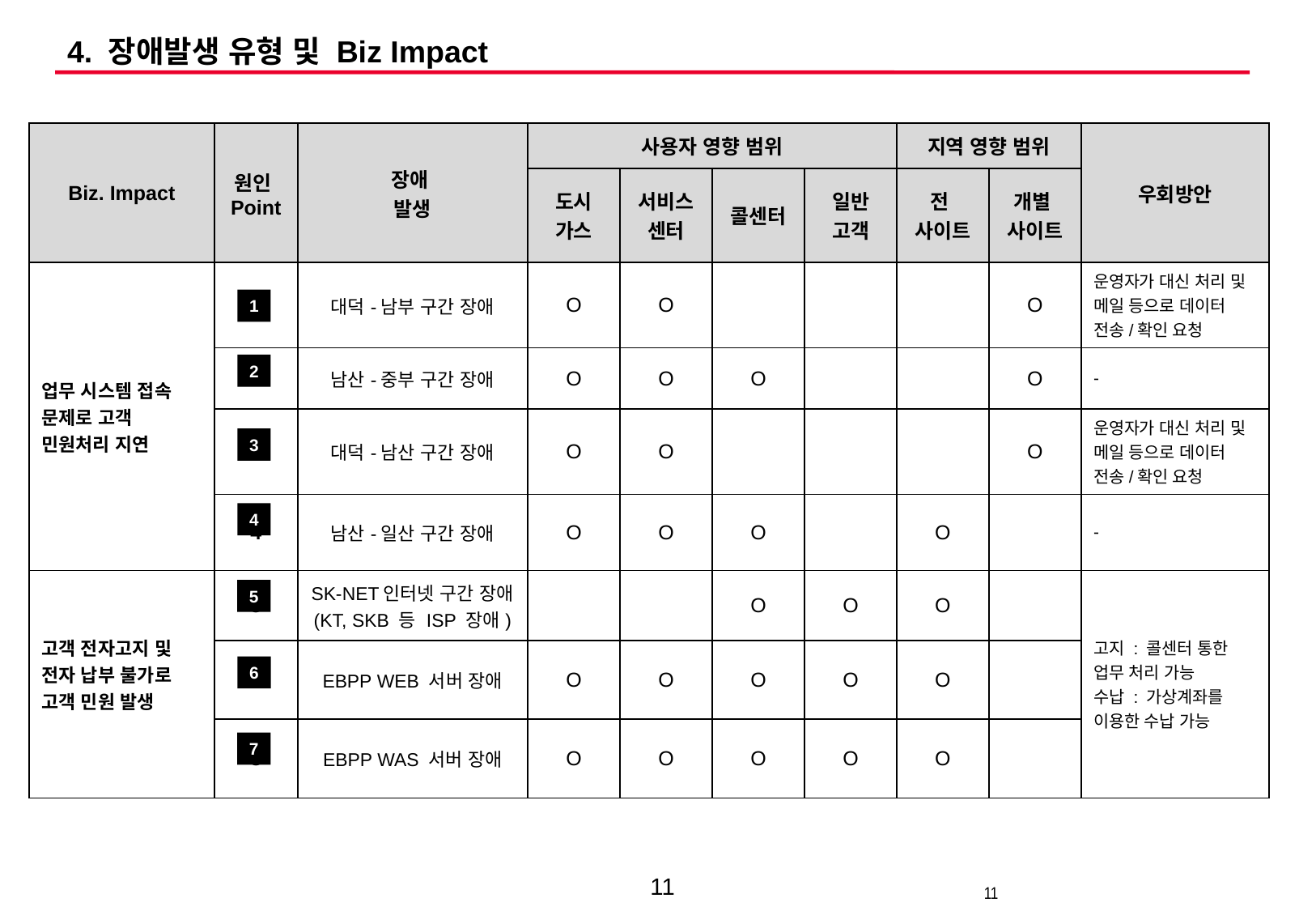

# 4. 장애발생 유형 및 Biz Impact
| Biz. Impact | 원인Point | 장애 발생 | 사용자 영향 범위 |  |  |  | 지역 영향 범위 |  | 우회방안 |
| --- | --- | --- | --- | --- | --- | --- | --- | --- | --- |
|  |  |  | 도시 가스 | 서비스 센터 | 콜센터 | 일반 고객 | 전 사이트 | 개별 사이트 |  |
| 업무 시스템 접속 문제로 고객 민원처리 지연 | 1 | 대덕-남부 구간 장애 | O | O |  |  |  | O | 운영자가 대신 처리 및 메일 등으로 데이터 전송/확인 요청 |
|  | 2 | 남산-중부 구간 장애 | O | O | O |  |  | O | - |
|  | 3 | 대덕-남산 구간 장애 | O | O |  |  |  | O | 운영자가 대신 처리 및 메일 등으로 데이터 전송/확인 요청 |
|  | 4 | 남산-일산 구간 장애 | O | O | O |  | O |  | - |
| 고객 전자고지 및 전자 납부 불가로 고객 민원 발생 | 5 | SK-NET인터넷 구간 장애 (KT, SKB 등 ISP 장애) |  |  | O | O | O |  | 고지 : 콜센터 통한 업무 처리 가능 수납 : 가상계좌를 이용한 수납 가능 |
|  | 6 | EBPP WEB 서버 장애 | O | O | O | O | O |  |  |
|  | 8 | EBPP WAS 서버 장애 | O | O | O | O | O |  |  |
1
2
3
4
5
6
7
11